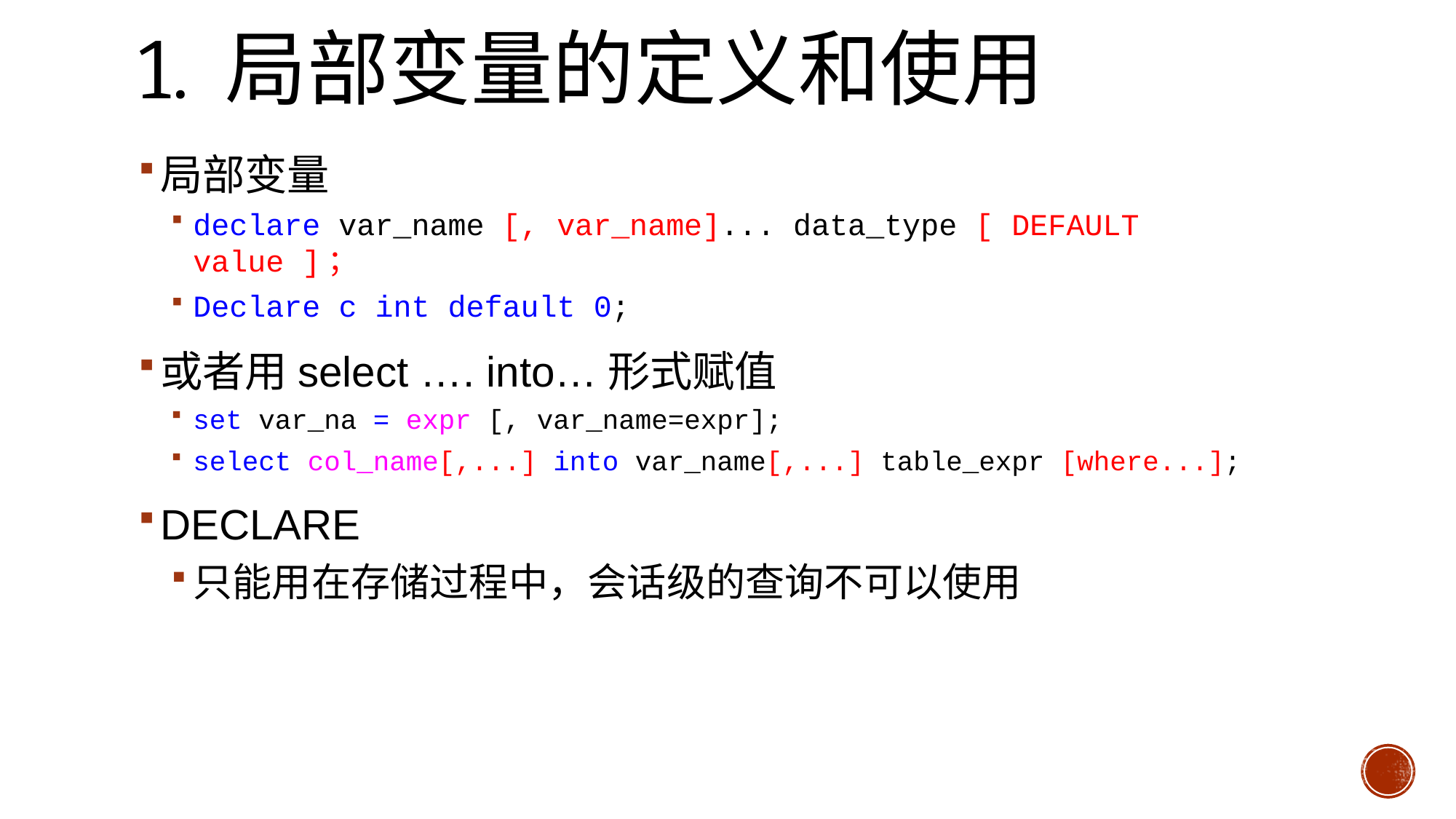

# 1. 局部变量的定义和使用
局部变量
declare var_name [, var_name]... data_type [ DEFAULT value ]；
Declare c int default 0;
或者用select …. into…形式赋值
set var_na = expr [, var_name=expr];
select col_name[,...] into var_name[,...] table_expr [where...];
DECLARE
只能用在存储过程中，会话级的查询不可以使用
7